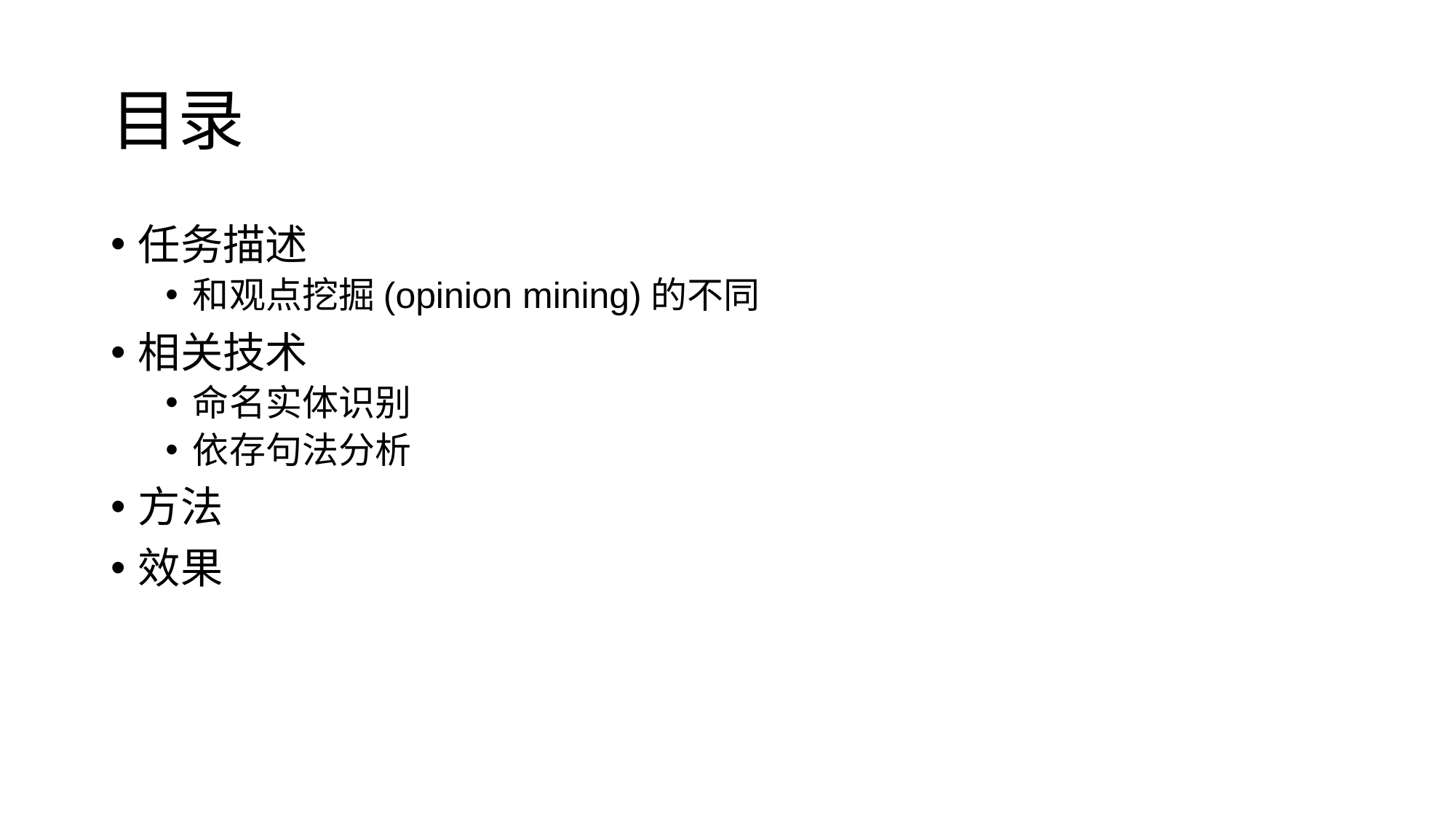

# 目录
任务描述
和观点挖掘(opinion mining)的不同
相关技术
命名实体识别
依存句法分析
方法
效果